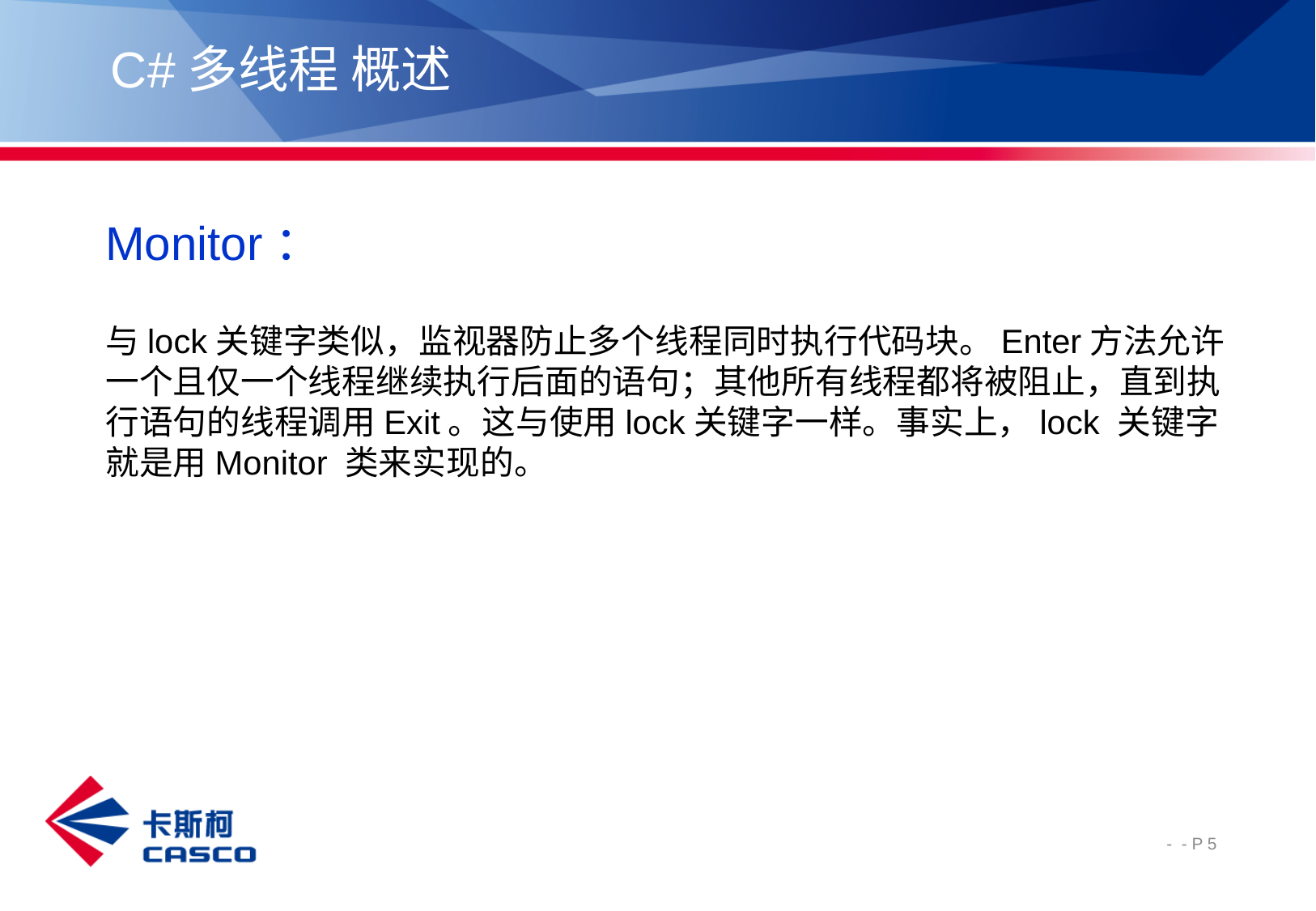

# C#多线程 概述
Monitor：

与lock关键字类似，监视器防止多个线程同时执行代码块。Enter方法允许一个且仅一个线程继续执行后面的语句；其他所有线程都将被阻止，直到执行语句的线程调用Exit。这与使用lock关键字一样。事实上，lock 关键字就是用Monitor 类来实现的。
 -  - P 5